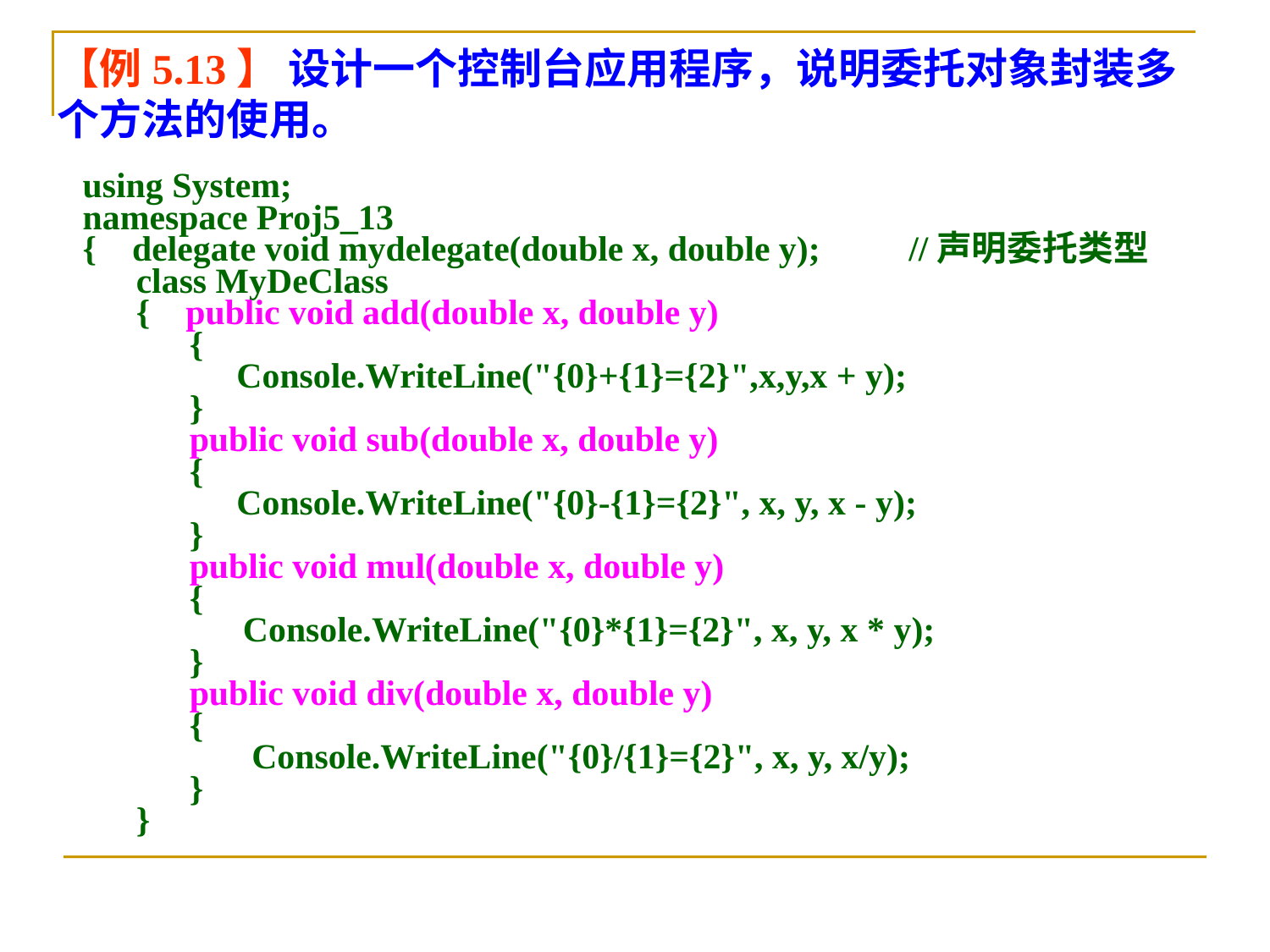

【例5.13】 设计一个控制台应用程序，说明委托对象封装多个方法的使用。
using System;
namespace Proj5_13
{    delegate void mydelegate(double x, double y);　　//声明委托类型
      class MyDeClass
      {    public void add(double x, double y)
            {
            	   Console.WriteLine("{0}+{1}={2}",x,y,x + y);
            }
            public void sub(double x, double y)
            {
            	   Console.WriteLine("{0}-{1}={2}", x, y, x - y);
            }
            public void mul(double x, double y)
            {
                  Console.WriteLine("{0}*{1}={2}", x, y, x * y);
            }
            public void div(double x, double y)
            {
                   Console.WriteLine("{0}/{1}={2}", x, y, x/y);
            }
      }